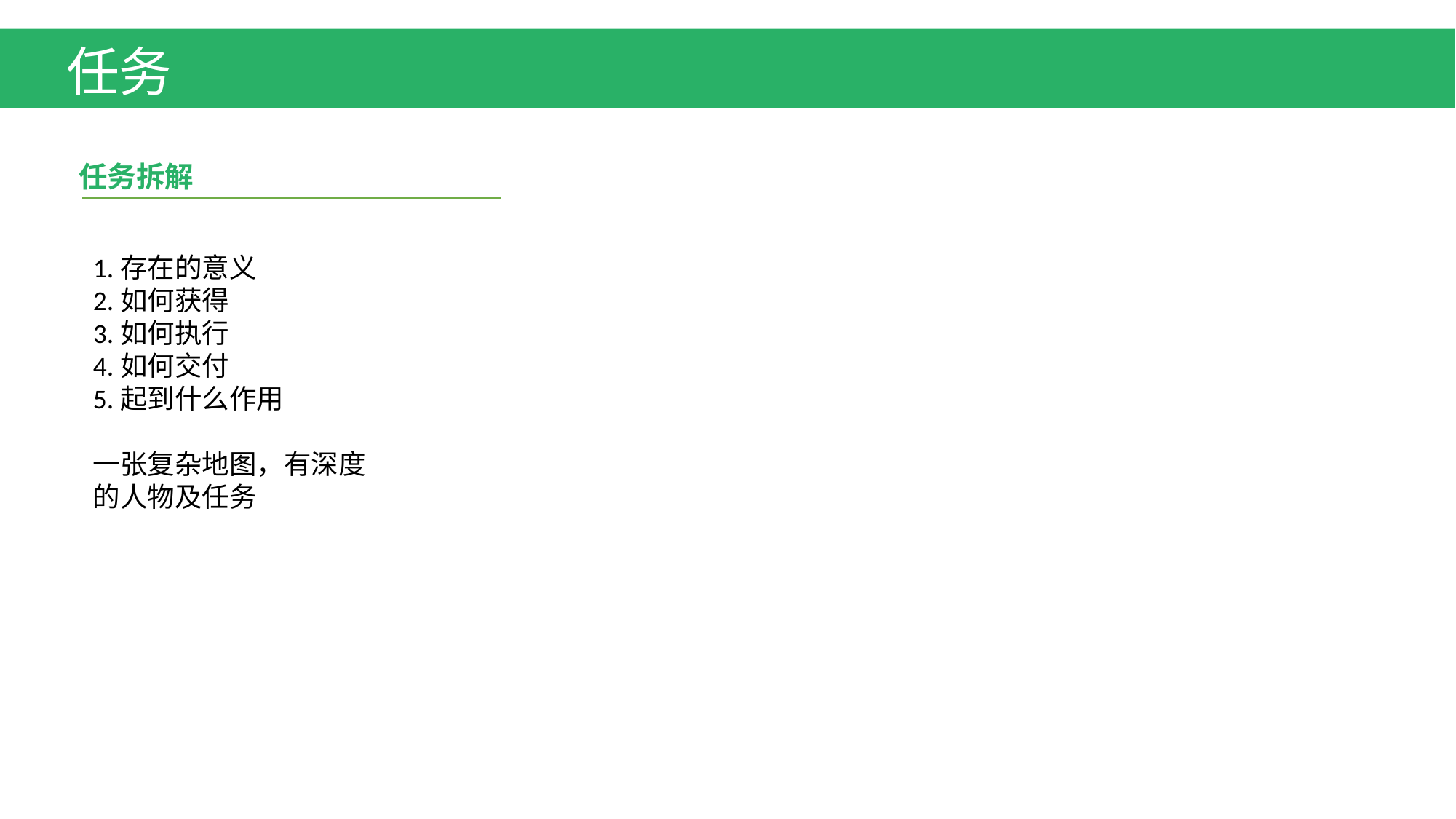

任务
任务拆解
1.存在的意义
2.如何获得
3.如何执行
4.如何交付
5.起到什么作用

一张复杂地图，有深度的人物及任务